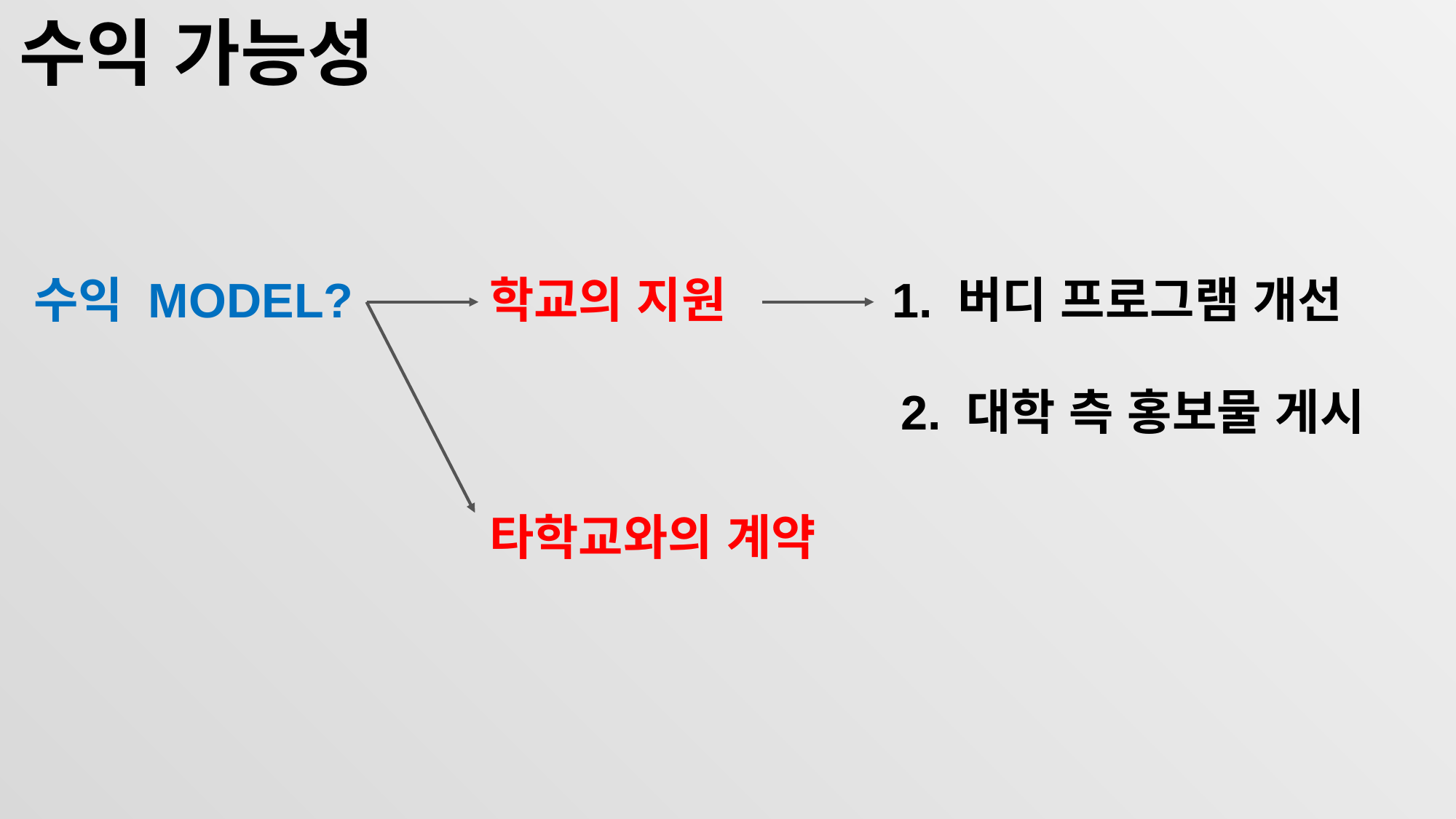

수익 가능성
수익 mODEL?
학교의 지원
1. 버디 프로그램 개선
2. 대학 측 홍보물 게시
타학교와의 계약